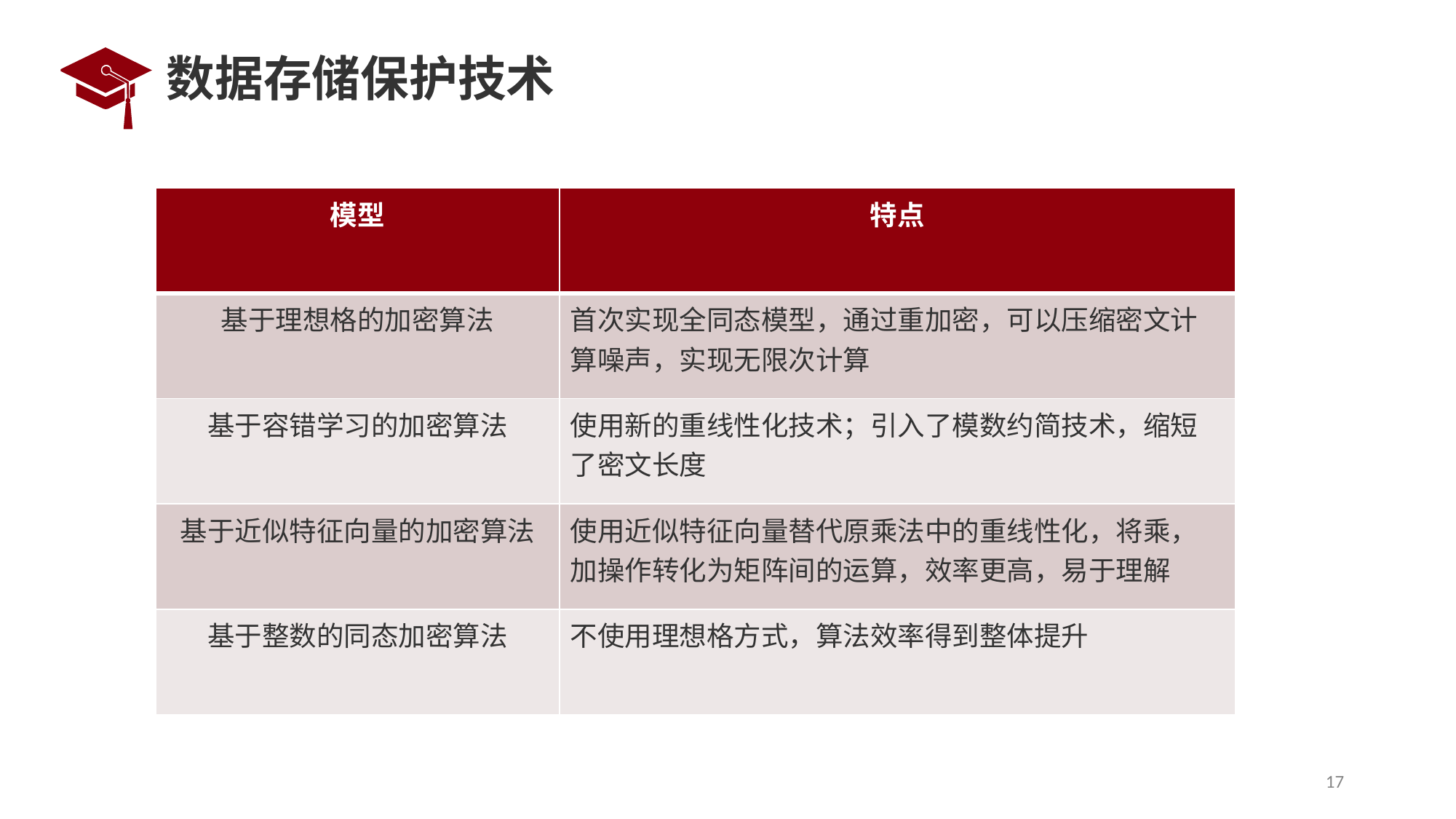

# 数据存储保护技术
| 模型 | 特点 |
| --- | --- |
| 基于理想格的加密算法 | 首次实现全同态模型，通过重加密，可以压缩密文计算噪声，实现无限次计算 |
| 基于容错学习的加密算法 | 使用新的重线性化技术；引入了模数约简技术，缩短了密文长度 |
| 基于近似特征向量的加密算法 | 使用近似特征向量替代原乘法中的重线性化，将乘，加操作转化为矩阵间的运算，效率更高，易于理解 |
| 基于整数的同态加密算法 | 不使用理想格方式，算法效率得到整体提升 |
17